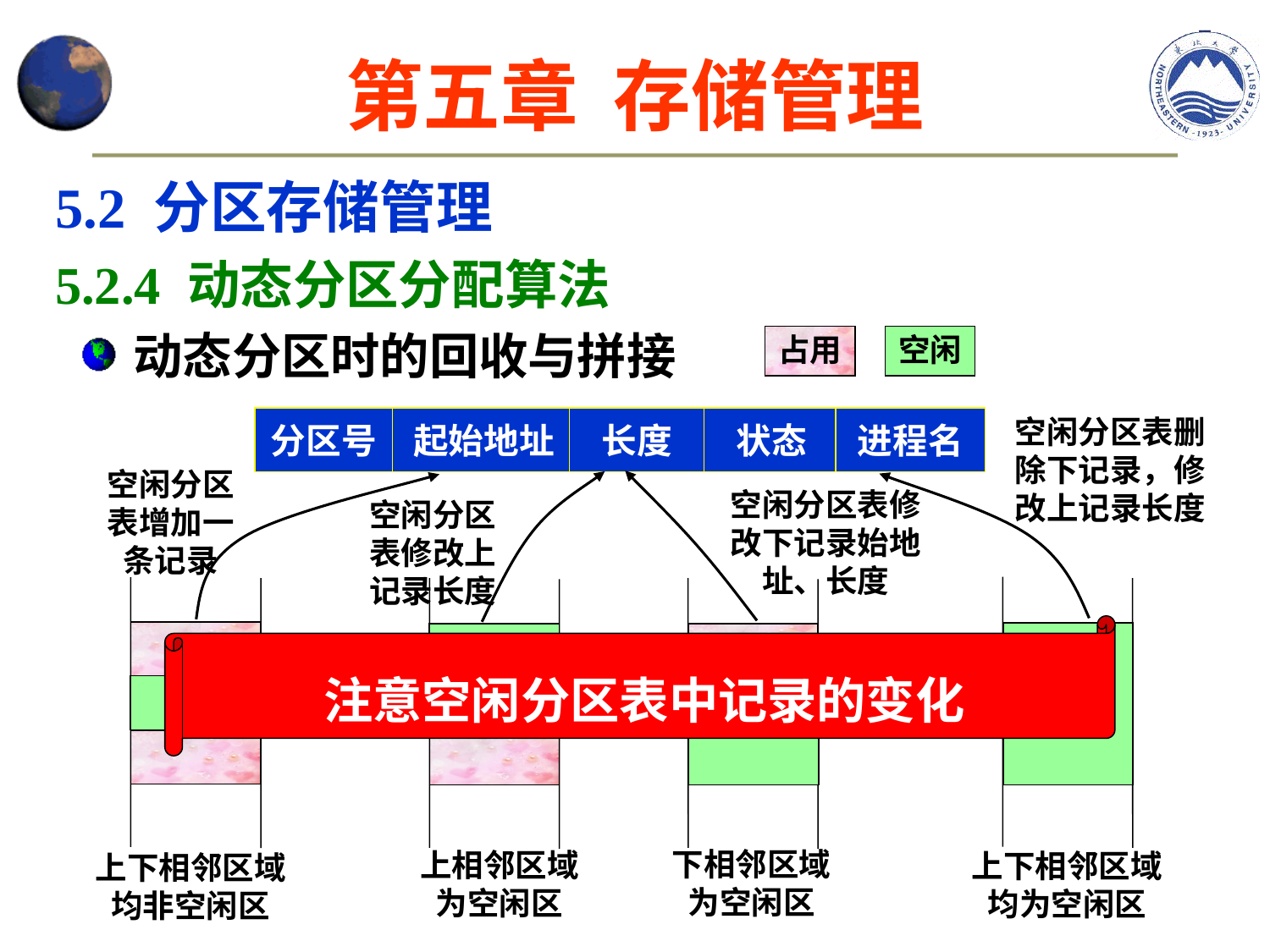

第五章  存储管理
5.2 分区存储管理
5.2.4 动态分区分配算法
动态分区时的回收与拼接
占用
空闲
空闲分区表删除下记录，修改上记录长度

分区号
起始地址
长度
状态
进程名
空闲分区表增加一条记录

空闲分区表修改下记录始地址、长度

空闲分区表修改上记录长度

上下相邻区域
均为空闲区

上下相邻区域均非空闲区

上相邻区域
为空闲区

下相邻区域
为空闲区
注意空闲分区表中记录的变化